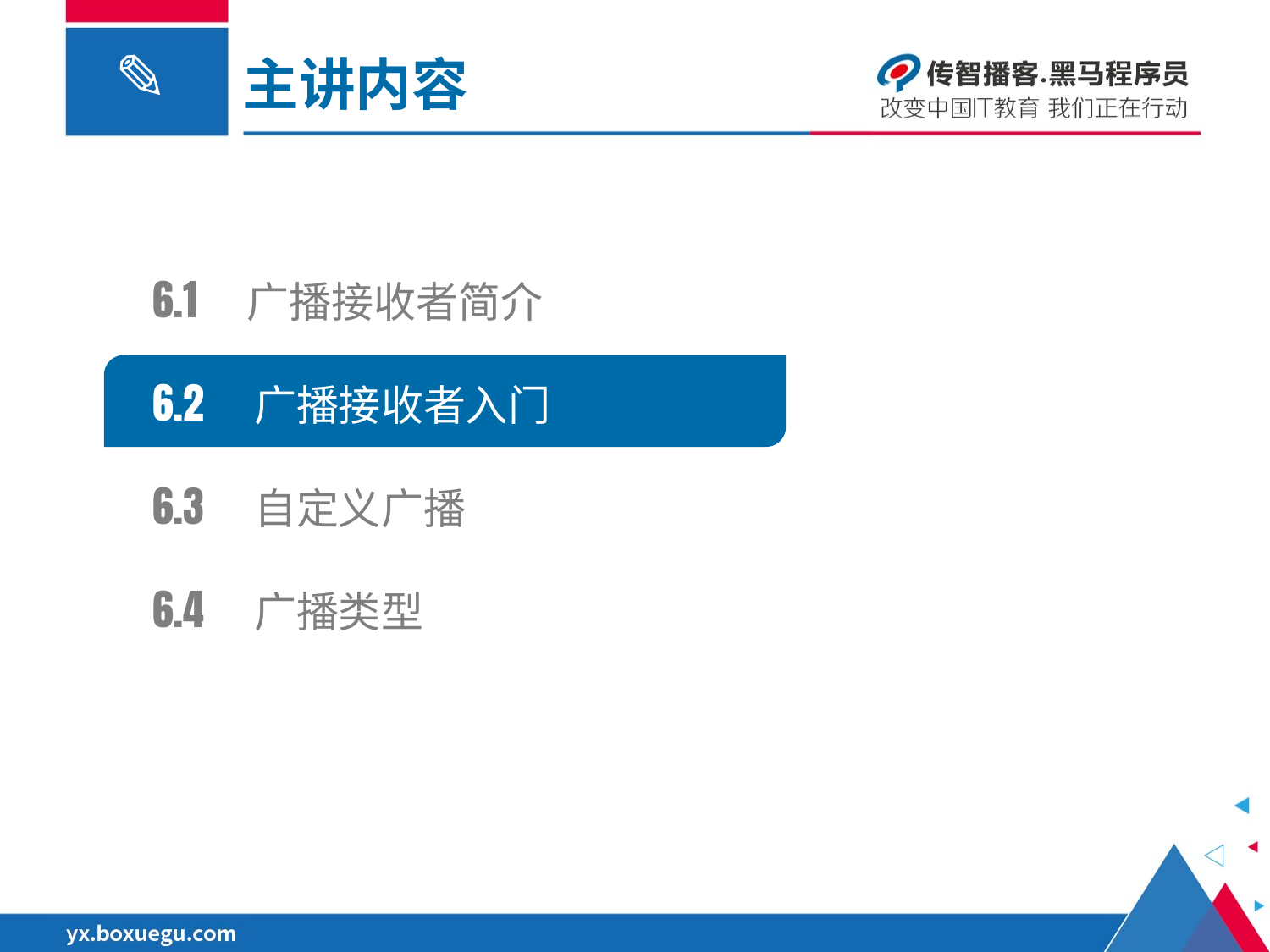

主讲内容
6.1    广播接收者简介

6.2    广播接收者入门
6.3    自定义广播
6.4    广播类型